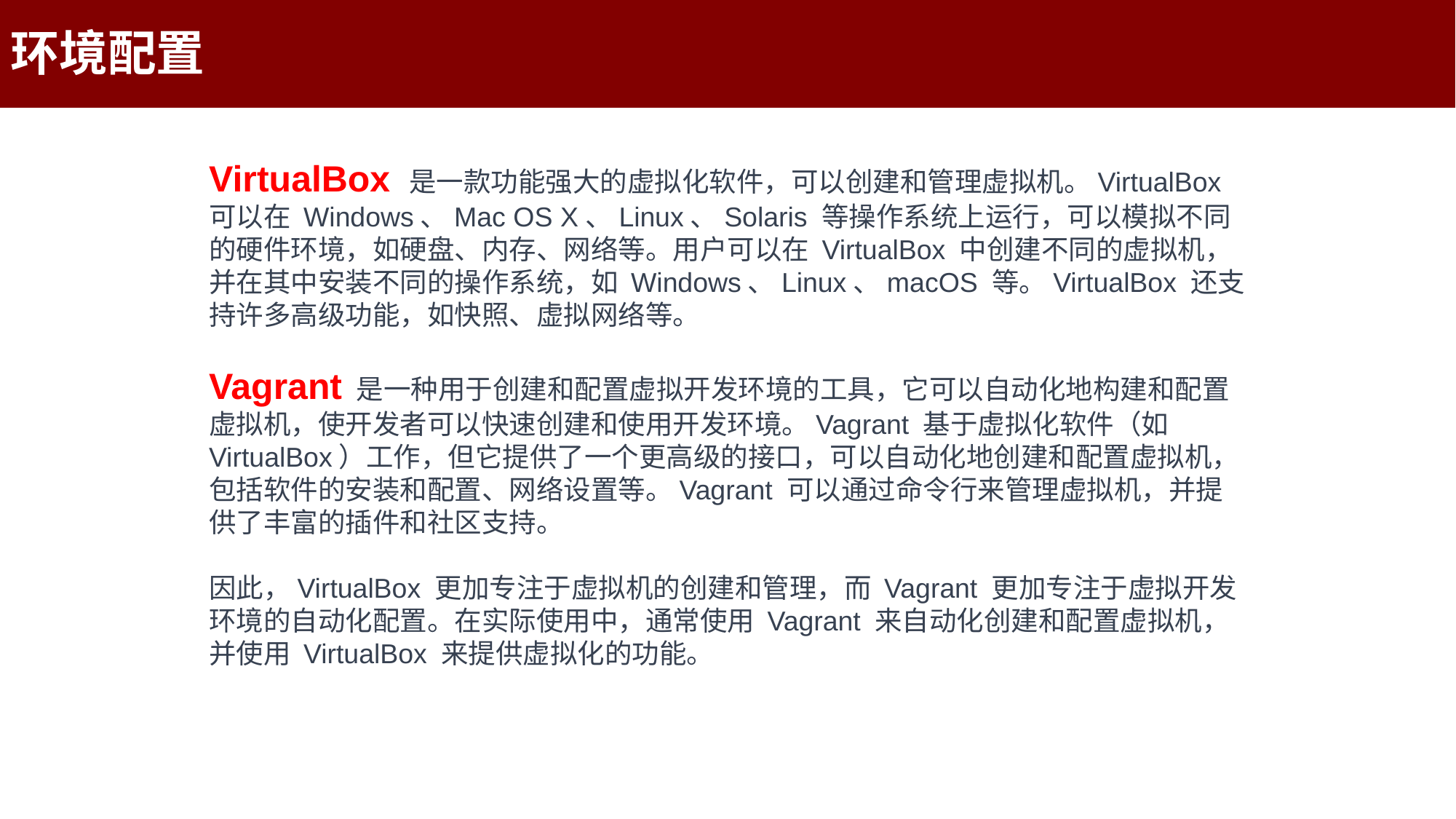

环境配置
VirtualBox 是一款功能强大的虚拟化软件，可以创建和管理虚拟机。VirtualBox可以在 Windows、Mac OS X、Linux、Solaris 等操作系统上运行，可以模拟不同的硬件环境，如硬盘、内存、网络等。用户可以在 VirtualBox 中创建不同的虚拟机，并在其中安装不同的操作系统，如 Windows、Linux、macOS 等。VirtualBox 还支持许多高级功能，如快照、虚拟网络等。

Vagrant 是一种用于创建和配置虚拟开发环境的工具，它可以自动化地构建和配置虚拟机，使开发者可以快速创建和使用开发环境。Vagrant 基于虚拟化软件（如 VirtualBox）工作，但它提供了一个更高级的接口，可以自动化地创建和配置虚拟机，包括软件的安装和配置、网络设置等。Vagrant 可以通过命令行来管理虚拟机，并提供了丰富的插件和社区支持。

因此，VirtualBox 更加专注于虚拟机的创建和管理，而 Vagrant 更加专注于虚拟开发环境的自动化配置。在实际使用中，通常使用 Vagrant 来自动化创建和配置虚拟机，并使用 VirtualBox 来提供虚拟化的功能。